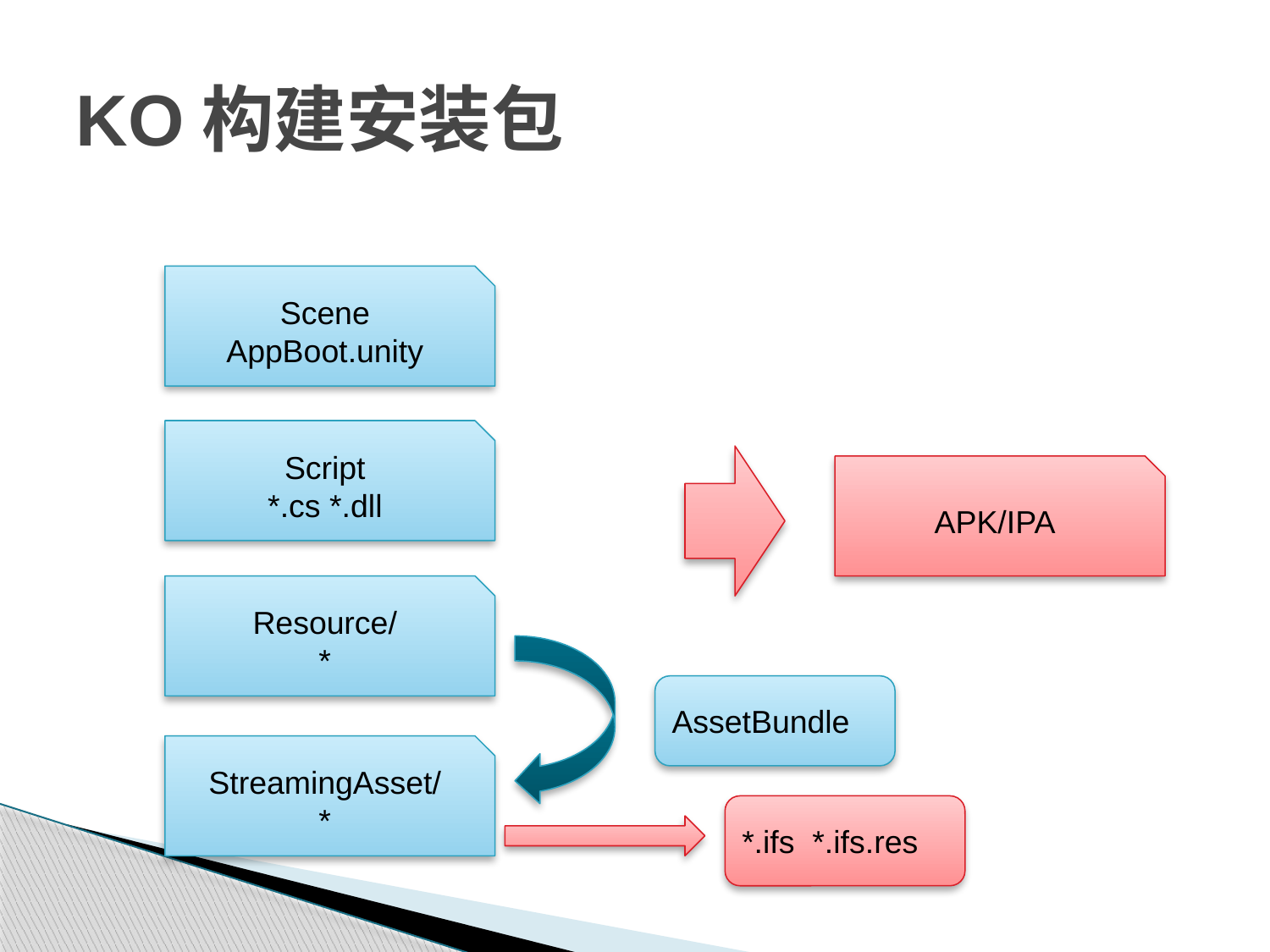

# KO构建安装包
Scene
AppBoot.unity
Script
*.cs *.dll

APK/IPA
Resource/
*

AssetBundle
StreamingAsset/
*
*.ifs  *.ifs.res